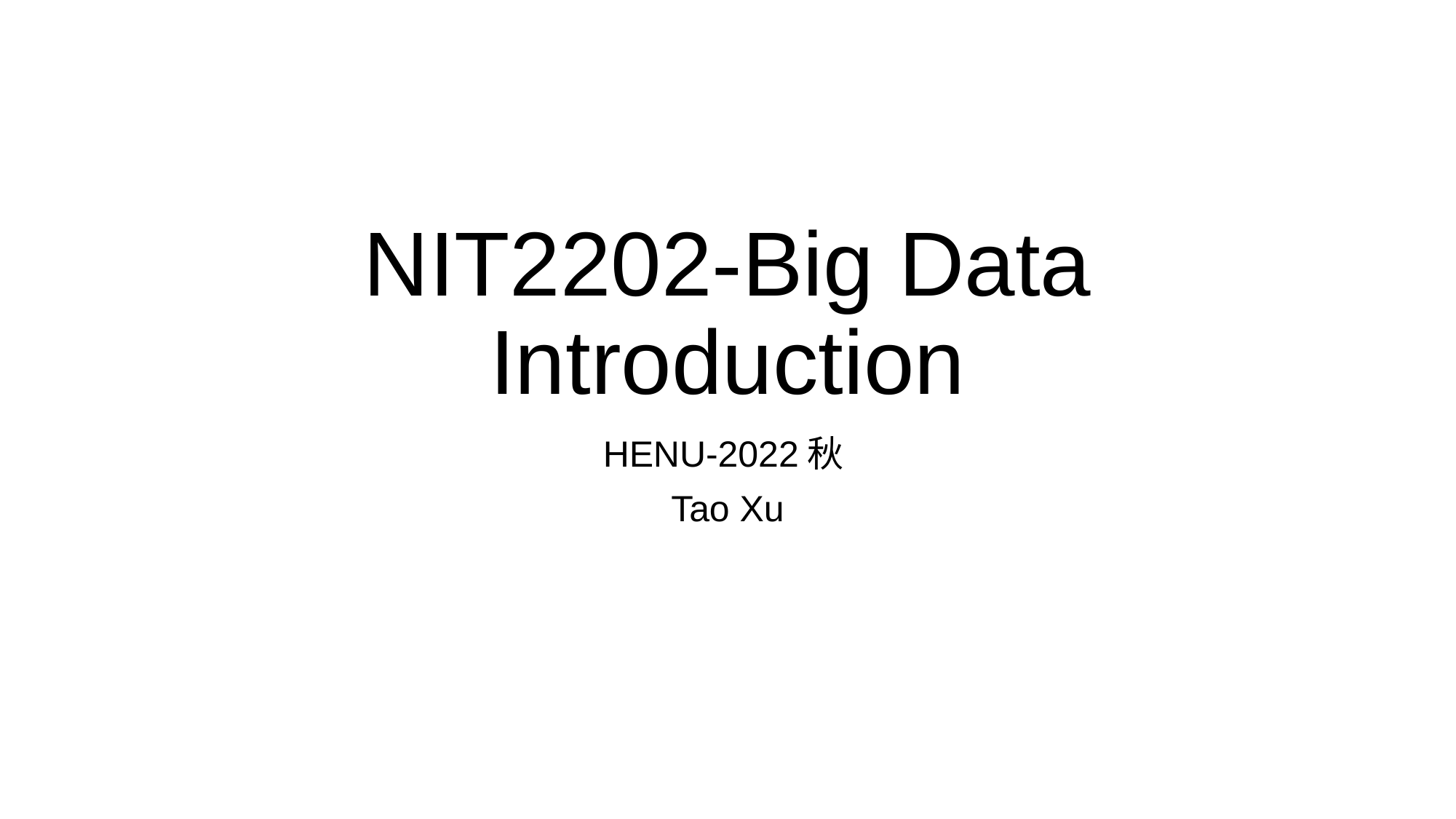

# NIT2202-Big Data Introduction
HENU-2022秋
Tao Xu